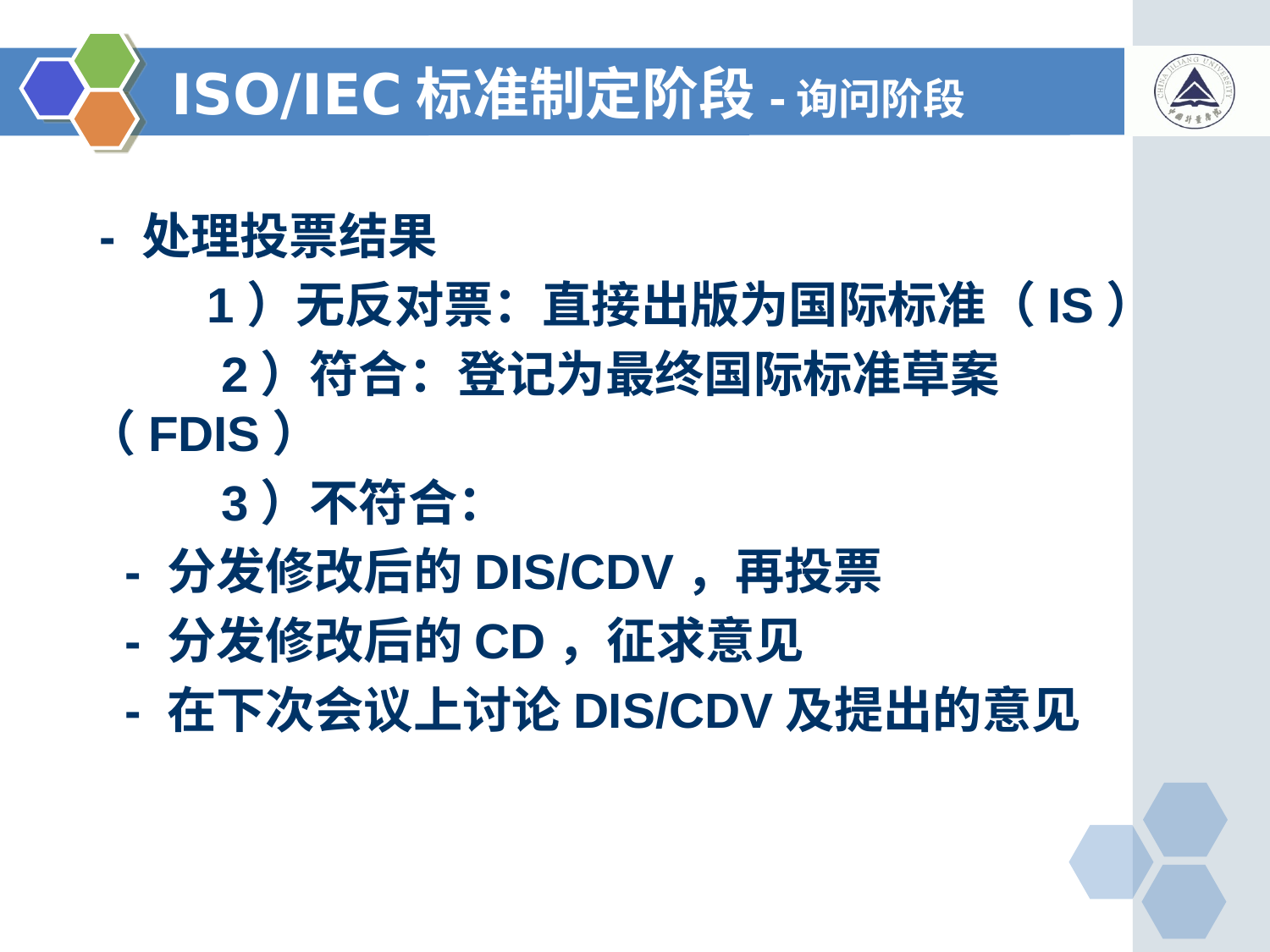

# ISO/IEC标准制定阶段-询问阶段
 - 处理投票结果
      1）无反对票：直接出版为国际标准（IS）
       2）符合：登记为最终国际标准草案（FDIS）
       3）不符合：
- 分发修改后的DIS/CDV，再投票
- 分发修改后的CD，征求意见
- 在下次会议上讨论DIS/CDV及提出的意见